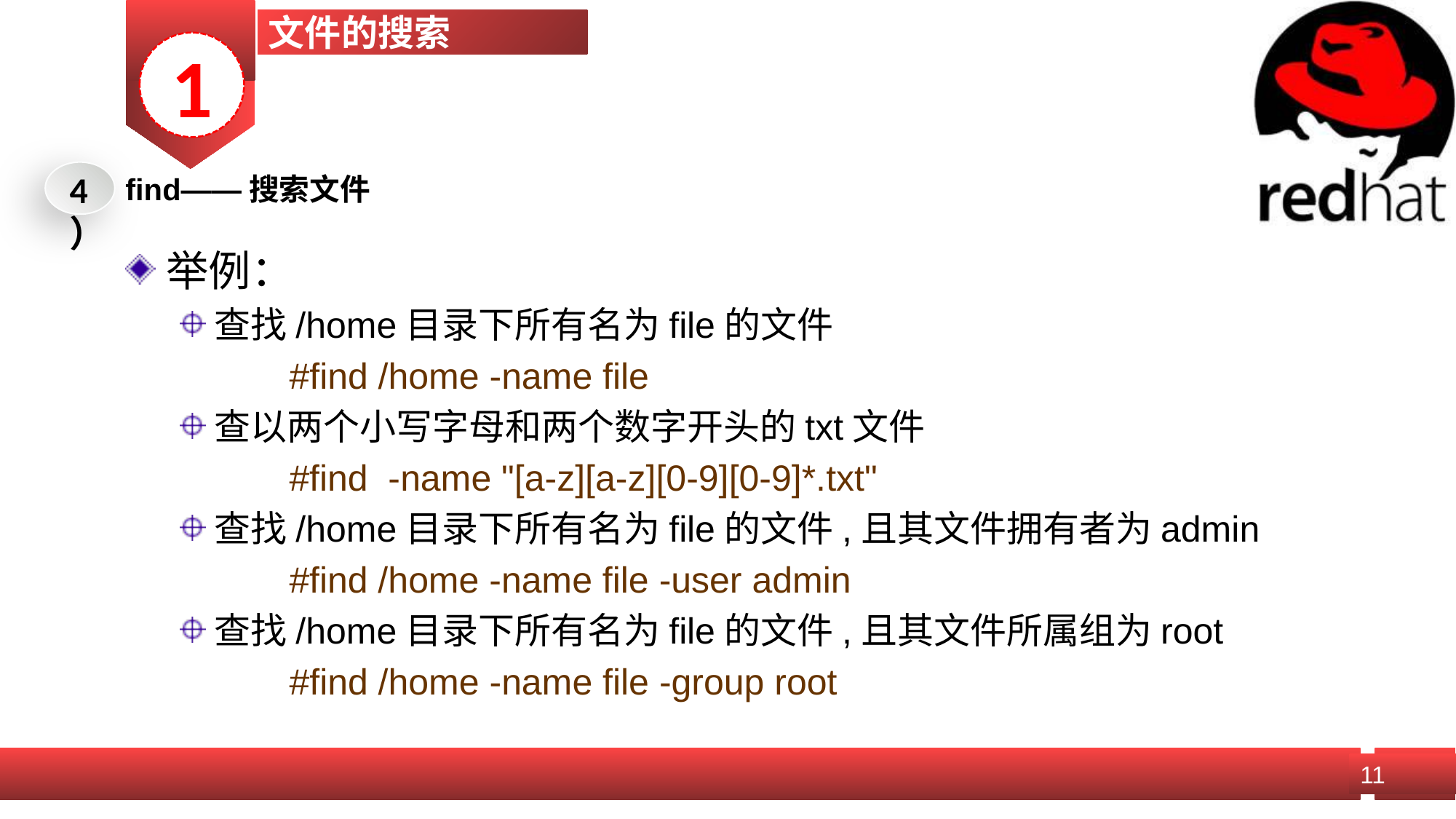

文件的搜索
1
4）

find——搜索文件
举例：
查找/home目录下所有名为file的文件
	#find /home -name file
查以两个小写字母和两个数字开头的txt文件
	#find  -name "[a-z][a-z][0-9][0-9]*.txt"
查找/home目录下所有名为file的文件,且其文件拥有者为admin
	#find /home -name file -user admin
查找/home目录下所有名为file的文件,且其文件所属组为root
	#find /home -name file -group root